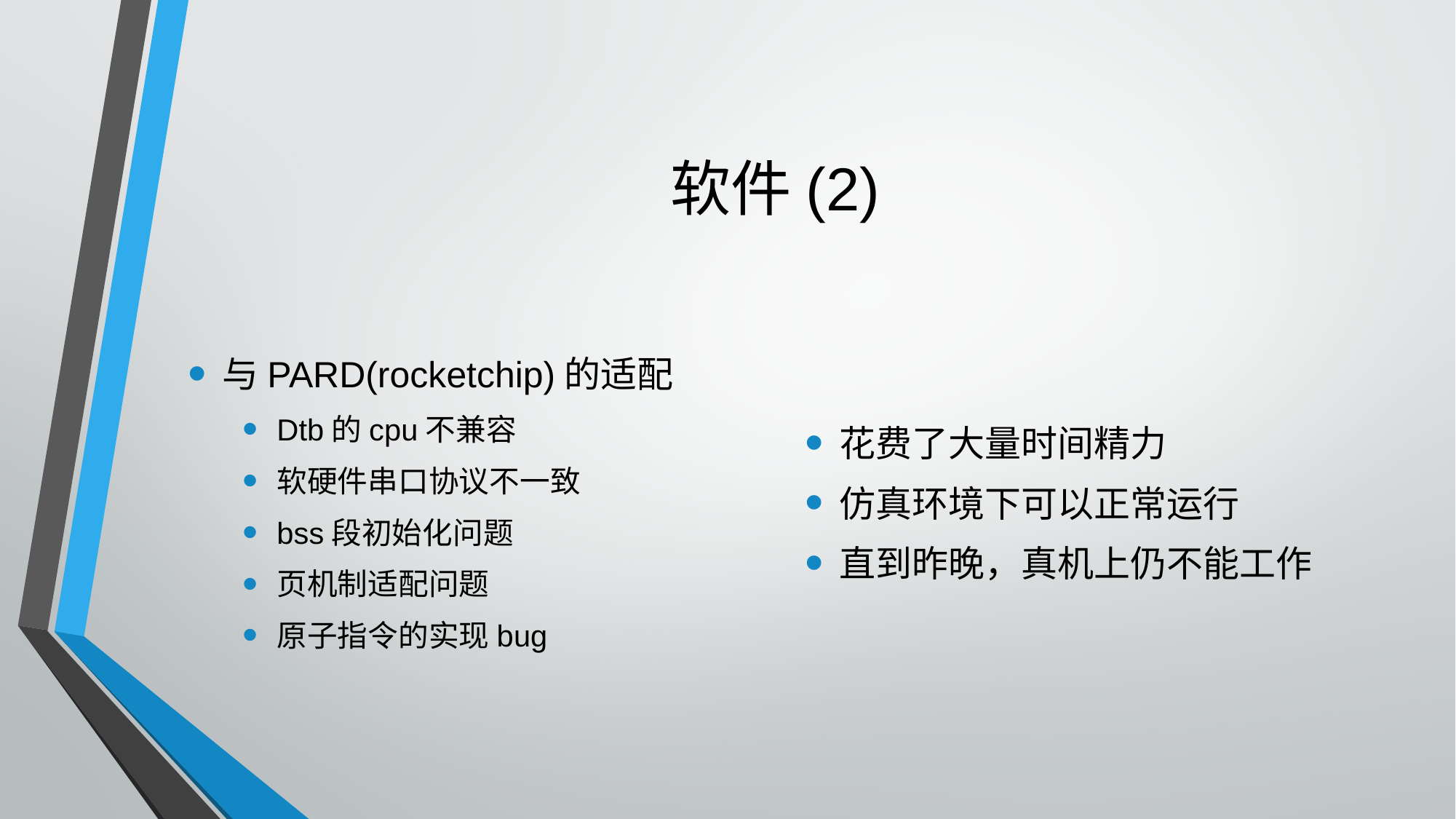

# 软件(2)
与PARD(rocketchip)的适配
Dtb的cpu不兼容
软硬件串口协议不一致
bss段初始化问题
页机制适配问题
原子指令的实现bug
花费了大量时间精力
仿真环境下可以正常运行
直到昨晚，真机上仍不能工作